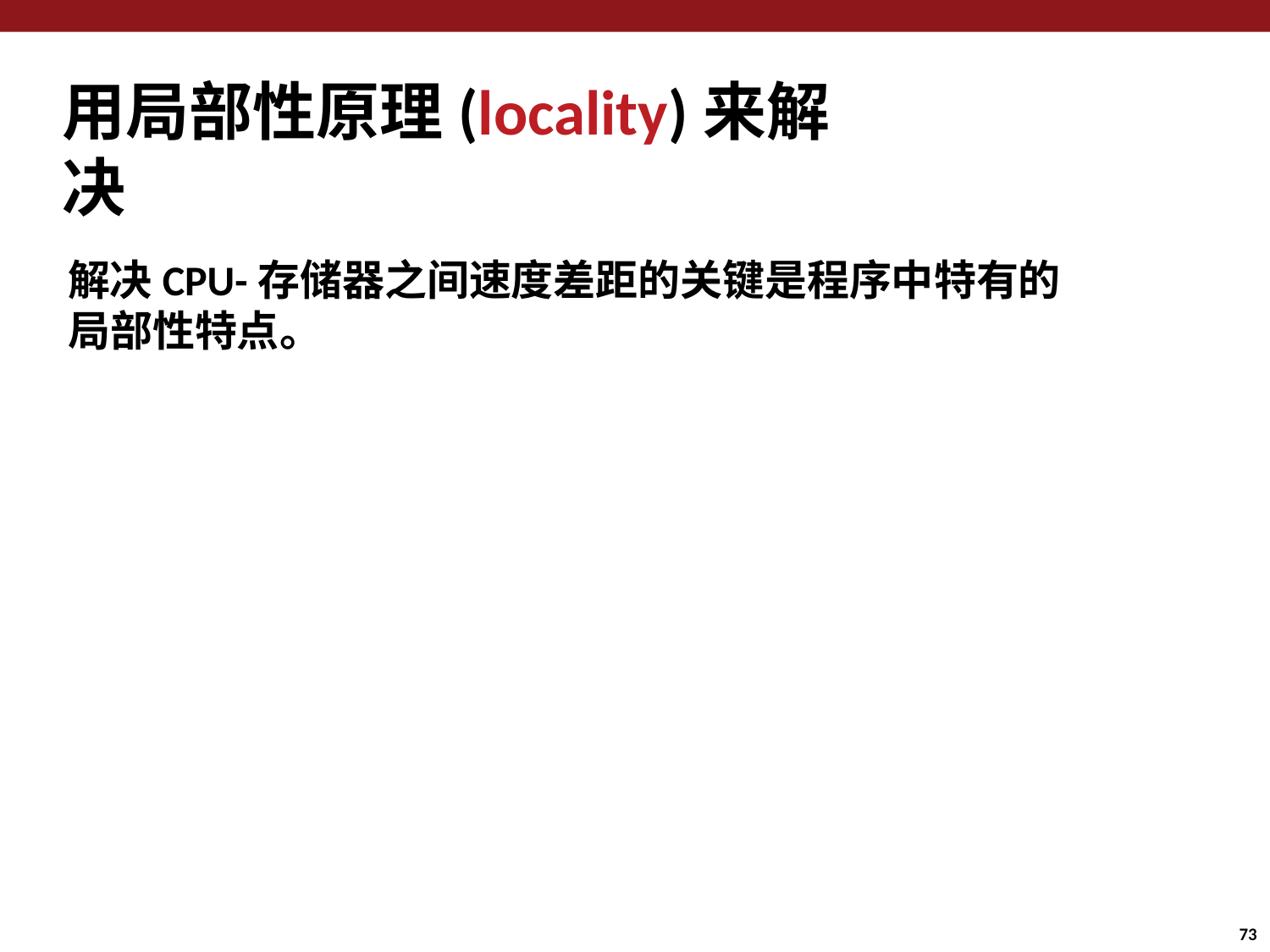

# 用局部性原理(locality)来解决
解决CPU-存储器之间速度差距的关键是程序中特有的局部性特点。
73